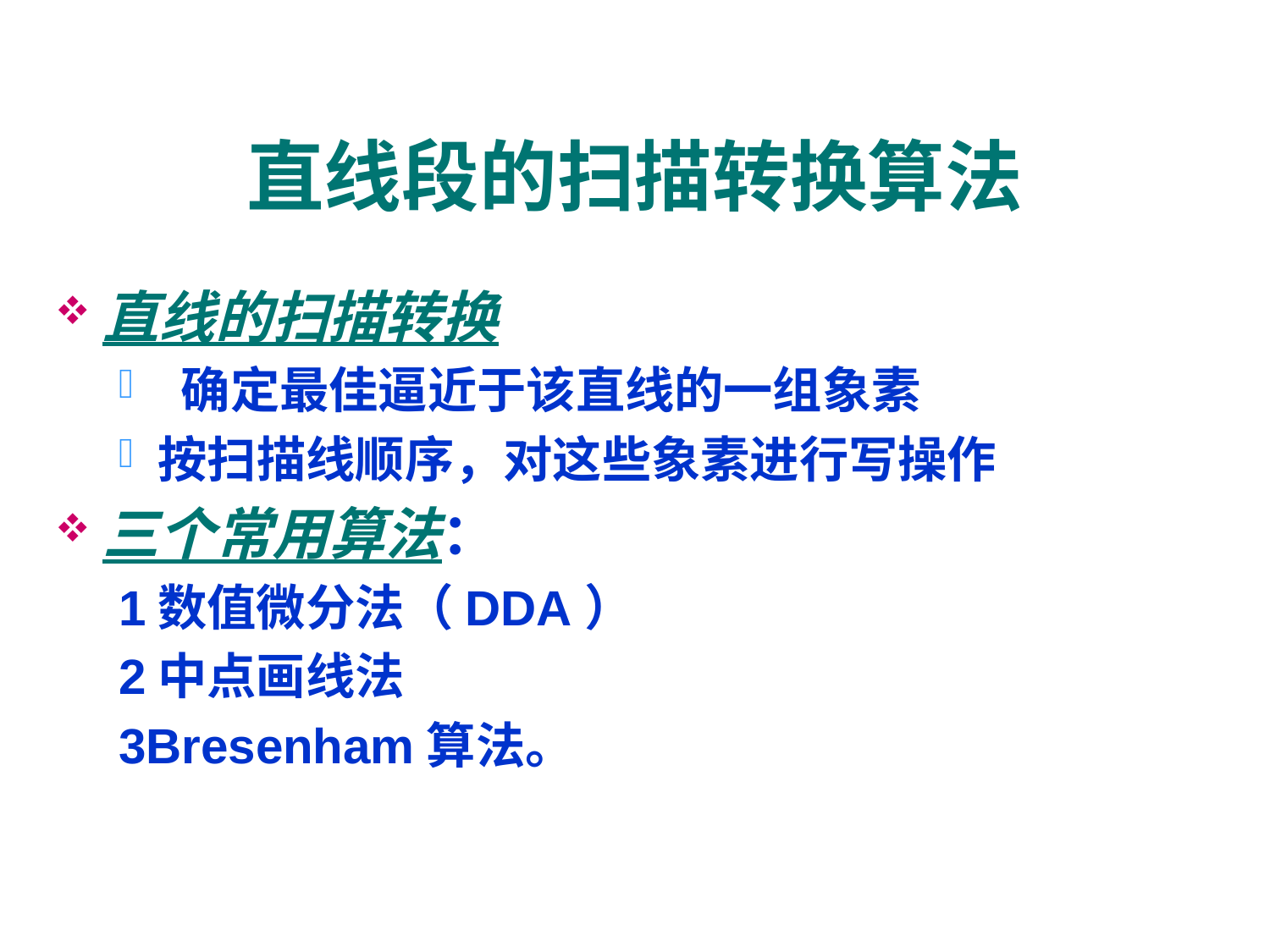

# 直线段的扫描转换算法
直线的扫描转换
 确定最佳逼近于该直线的一组象素
按扫描线顺序，对这些象素进行写操作
三个常用算法：
1数值微分法（DDA）
2中点画线法
3Bresenham算法。